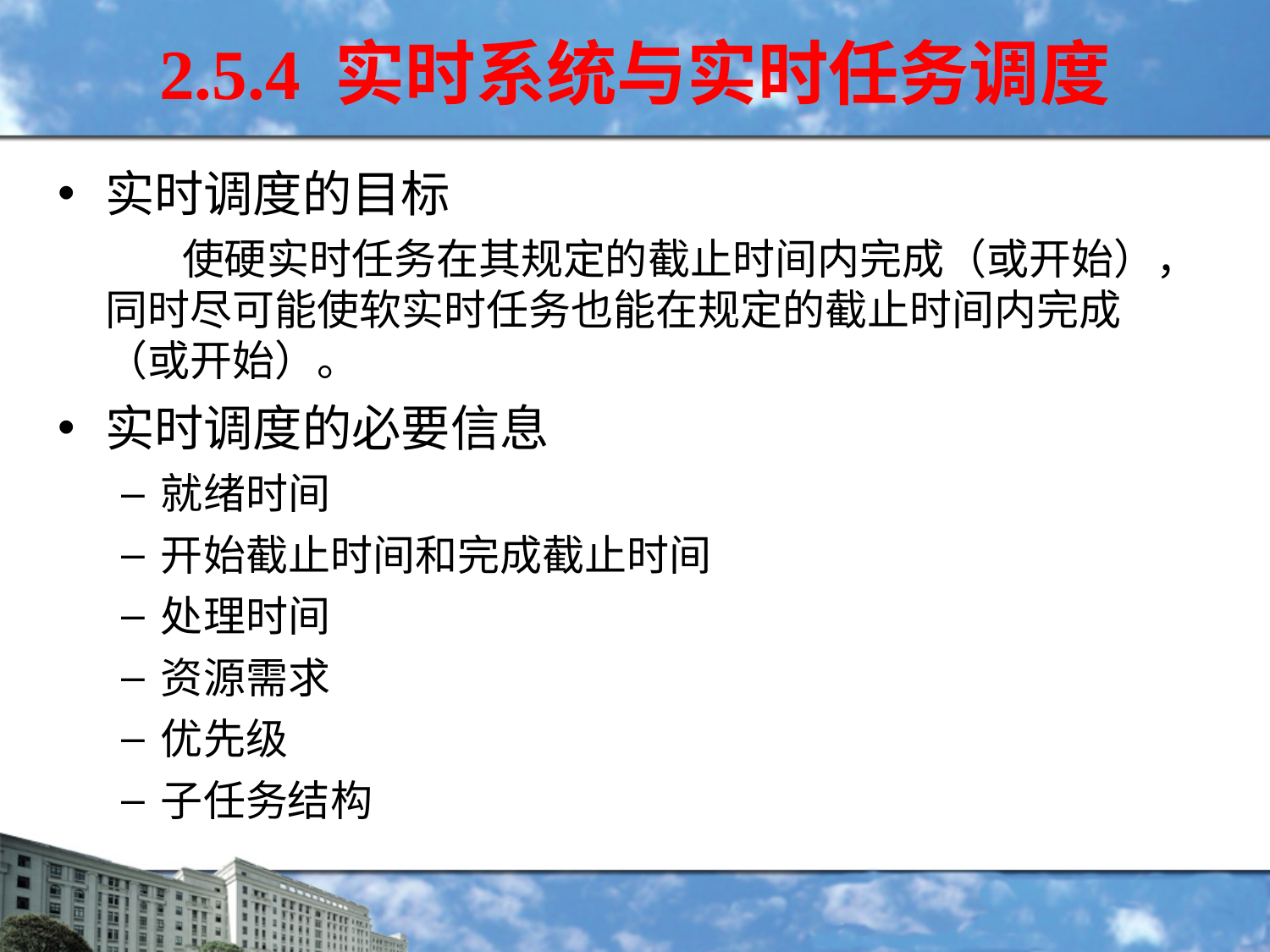

2.5.4 实时系统与实时任务调度
实时调度的目标
            使硬实时任务在其规定的截止时间内完成（或开始），同时尽可能使软实时任务也能在规定的截止时间内完成（或开始）。
实时调度的必要信息
就绪时间
开始截止时间和完成截止时间
处理时间
资源需求
优先级
子任务结构